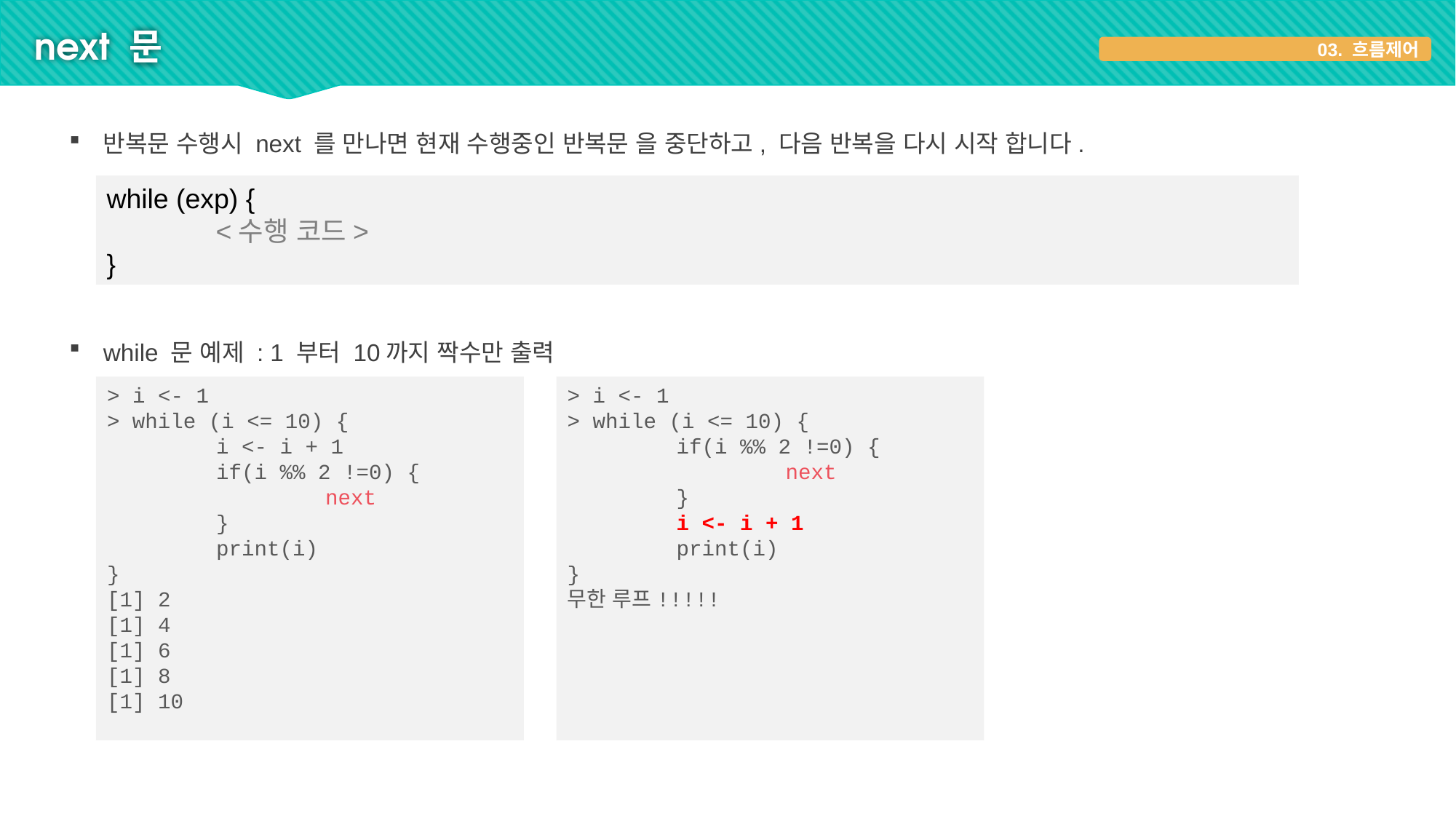

# next 문
03. 흐름제어
반복문 수행시 next 를 만나면 현재 수행중인 반복문 을 중단하고, 다음 반복을 다시 시작 합니다.
while (exp) {
	<수행 코드>
}
while 문 예제 : 1 부터 10까지 짝수만 출력
> i <- 1
> while (i <= 10) {
	i <- i + 1
	if(i %% 2 !=0) {
		next
	}
	print(i)
}
[1] 2
[1] 4
[1] 6
[1] 8
[1] 10
> i <- 1
> while (i <= 10) {
	if(i %% 2 !=0) {
		next
	}
	i <- i + 1
	print(i)
}
무한 루프!!!!!